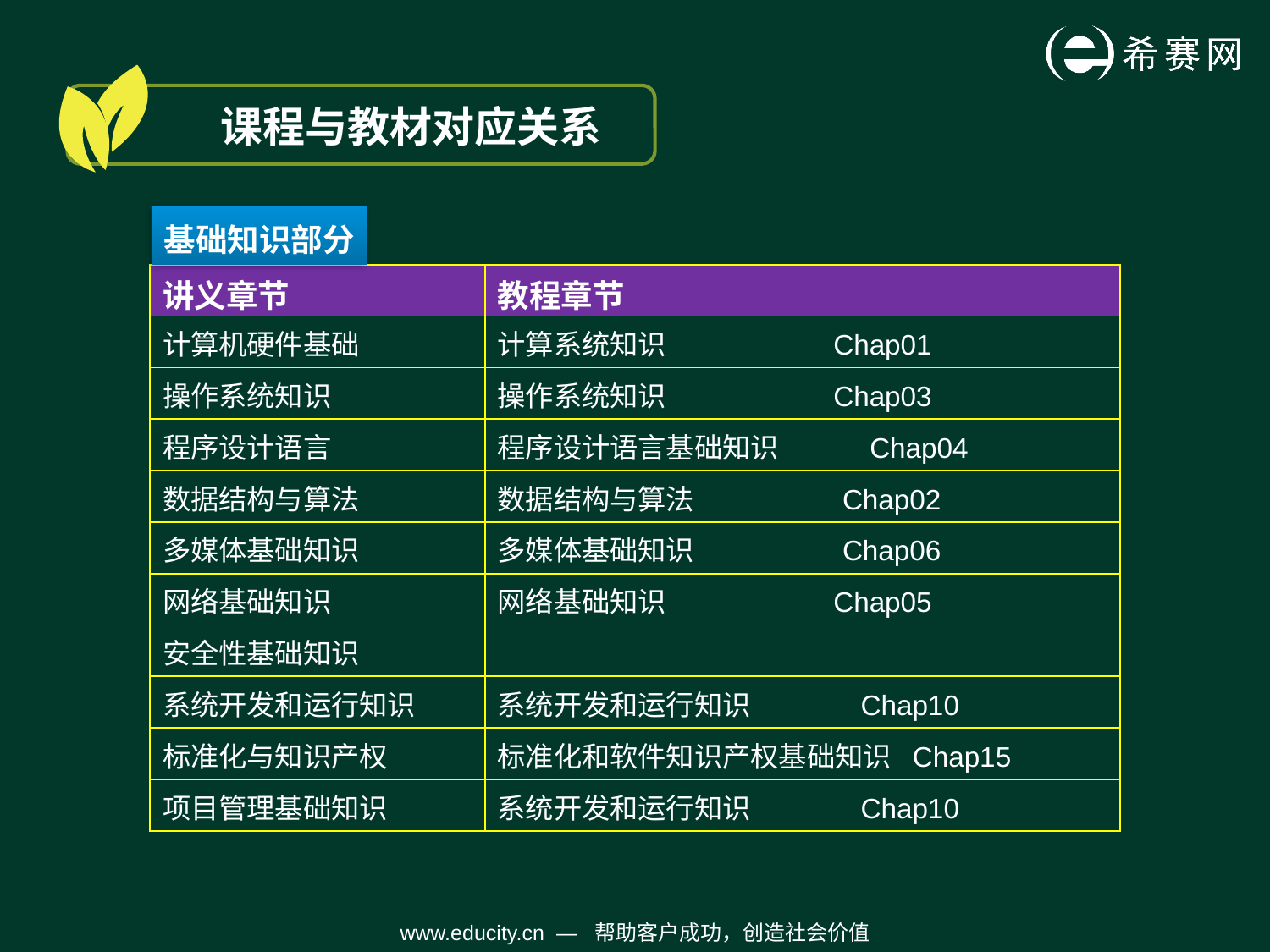

课程与教材对应关系
基础知识部分
| 讲义章节 | 教程章节 |
| --- | --- |
| 计算机硬件基础 | 计算系统知识 Chap01 |
| 操作系统知识 | 操作系统知识 Chap03 |
| 程序设计语言 | 程序设计语言基础知识 Chap04 |
| 数据结构与算法 | 数据结构与算法 Chap02 |
| 多媒体基础知识 | 多媒体基础知识 Chap06 |
| 网络基础知识 | 网络基础知识 Chap05 |
| 安全性基础知识 |  |
| 系统开发和运行知识 | 系统开发和运行知识 Chap10 |
| 标准化与知识产权 | 标准化和软件知识产权基础知识 Chap15 |
| 项目管理基础知识 | 系统开发和运行知识 Chap10 |